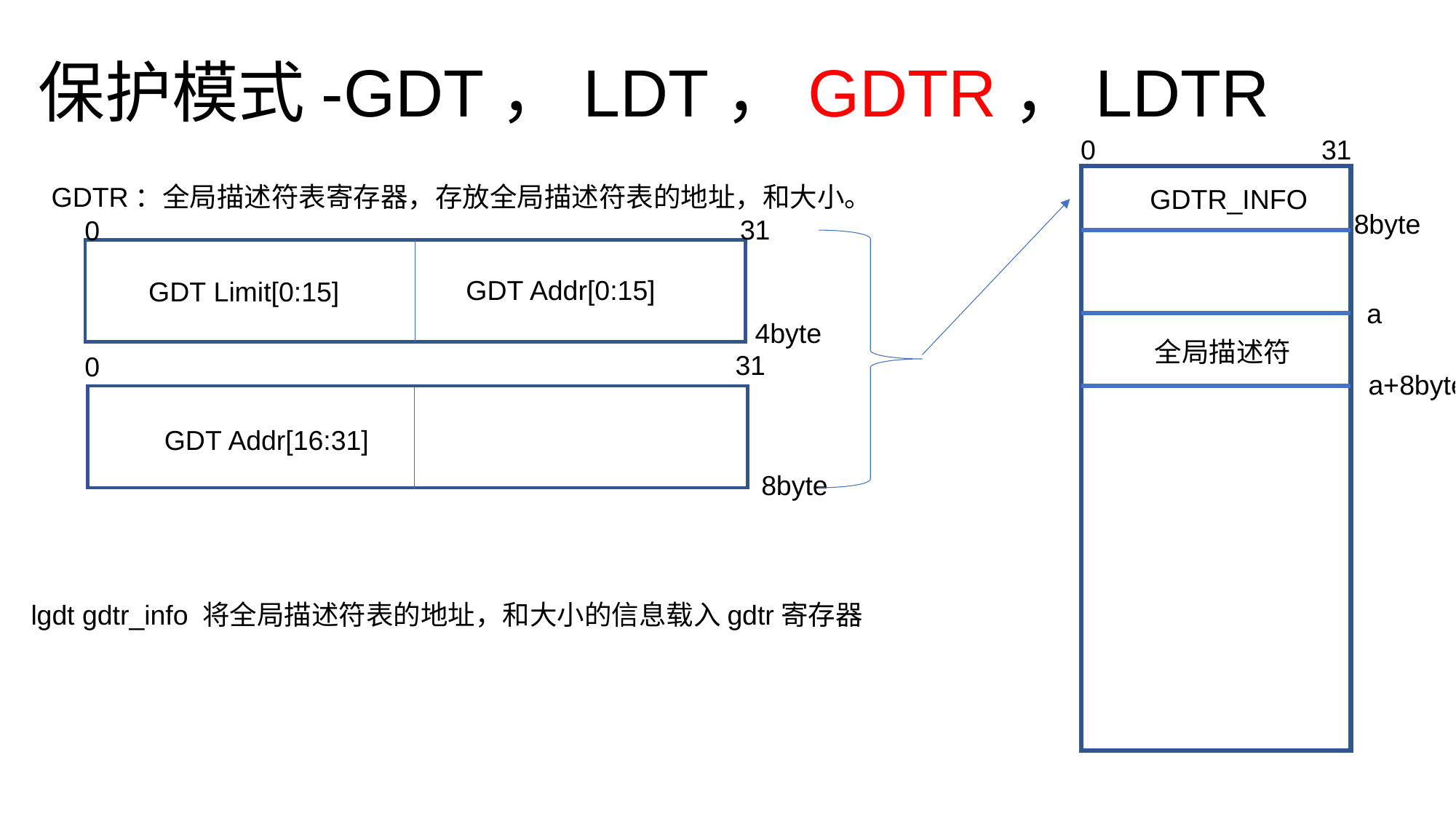

# 保护模式-GDT，LDT，GDTR，LDTR
0
31

GDTR：全局描述符表寄存器，存放全局描述符表的地址，和大小。
GDTR_INFO
8byte
31
0

GDT Addr[0:15]
GDT Limit[0:15]
a
4byte
全局描述符
31
0
a+8byte

GDT Addr[16:31]
8byte
lgdt gdtr_info 将全局描述符表的地址，和大小的信息载入gdtr寄存器